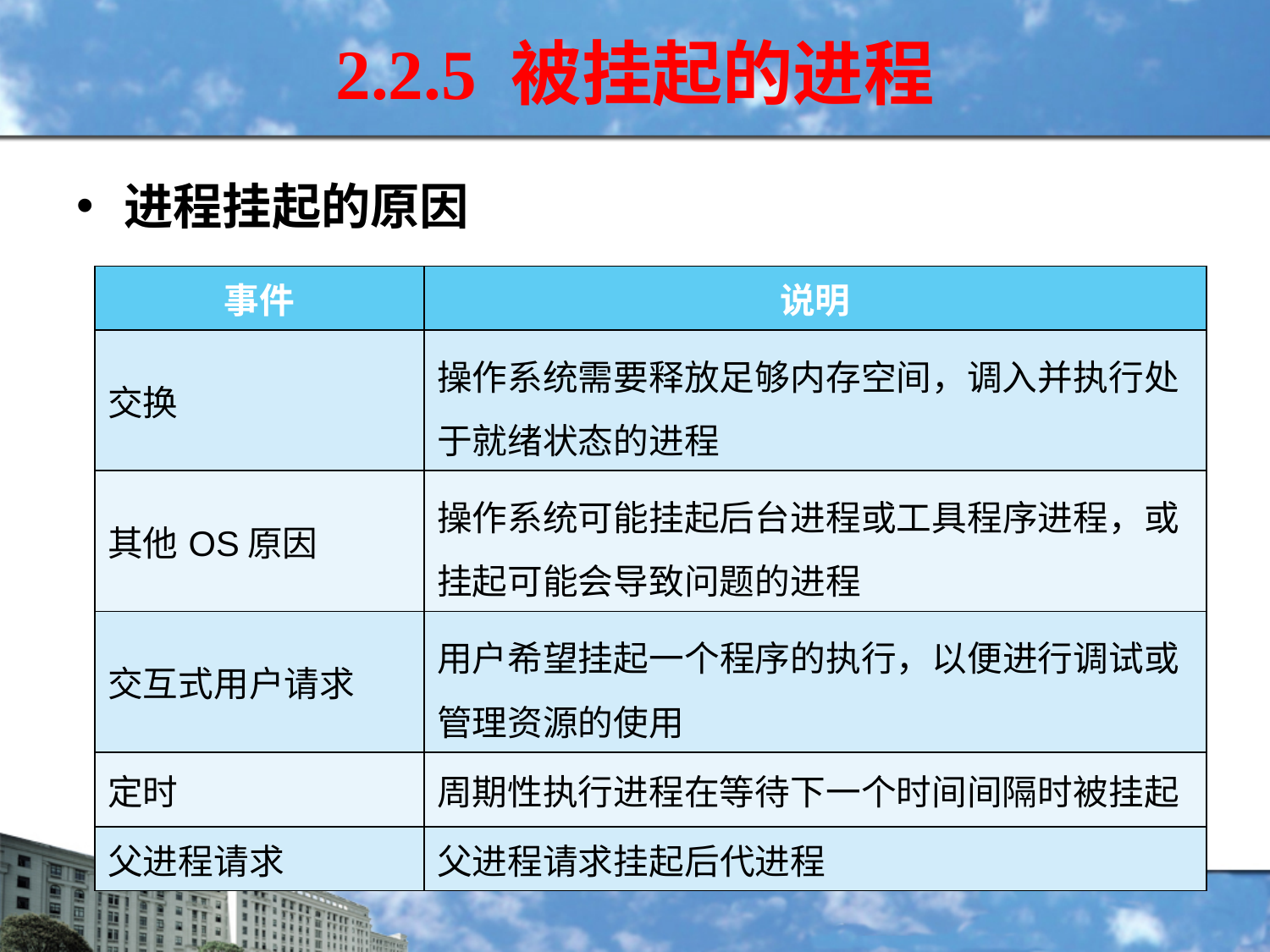

# 2.2.5 被挂起的进程
进程挂起的原因
| 事件 | 说明 |
| --- | --- |
| 交换 | 操作系统需要释放足够内存空间，调入并执行处于就绪状态的进程 |
| 其他OS原因 | 操作系统可能挂起后台进程或工具程序进程，或挂起可能会导致问题的进程 |
| 交互式用户请求 | 用户希望挂起一个程序的执行，以便进行调试或管理资源的使用 |
| 定时 | 周期性执行进程在等待下一个时间间隔时被挂起 |
| 父进程请求 | 父进程请求挂起后代进程 |